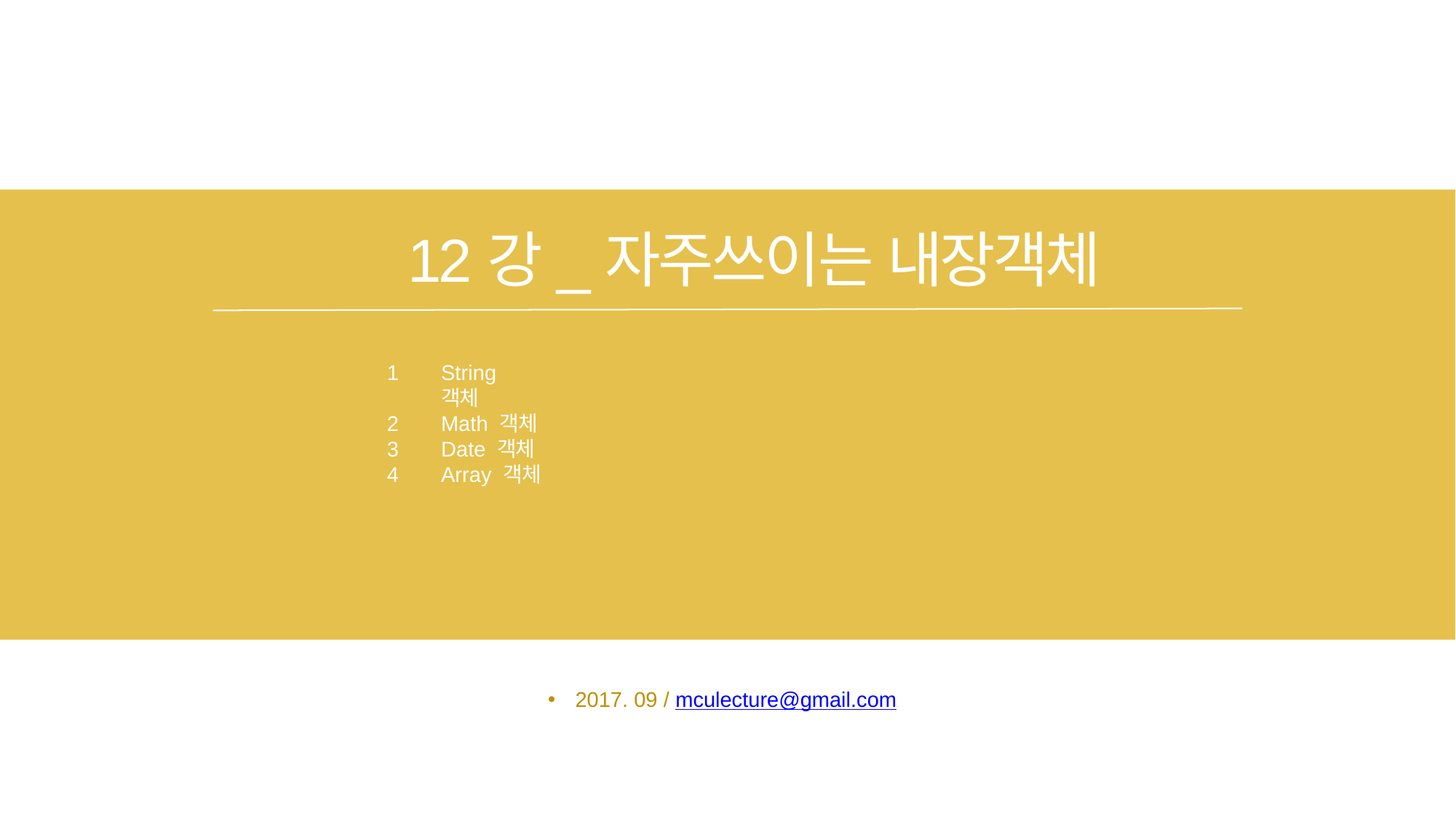

# 12강_자주쓰이는 내장객체

String 객체
Math 객체
Date 객체
Array 객체
2017. 09 / mculecture@gmail.com